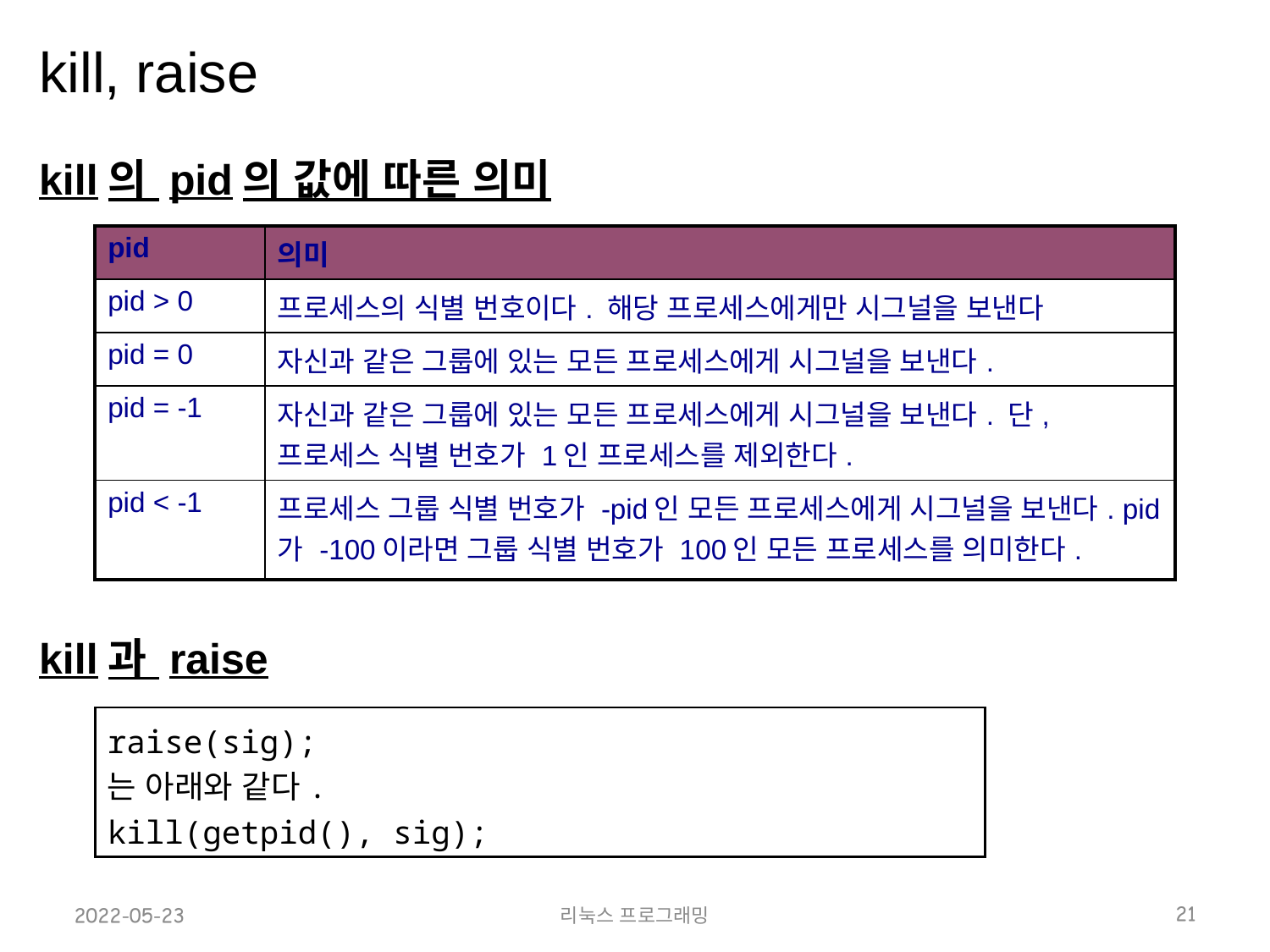

# kill, raise
kill의 pid의 값에 따른 의미

kill과 raise

| pid | 의미 |
| --- | --- |
| pid > 0 | 프로세스의 식별 번호이다. 해당 프로세스에게만 시그널을 보낸다 |
| pid = 0 | 자신과 같은 그룹에 있는 모든 프로세스에게 시그널을 보낸다. |
| pid = -1 | 자신과 같은 그룹에 있는 모든 프로세스에게 시그널을 보낸다. 단, 프로세스 식별 번호가 1인 프로세스를 제외한다. |
| pid < -1 | 프로세스 그룹 식별 번호가 -pid인 모든 프로세스에게 시그널을 보낸다. pid가 -100이라면 그룹 식별 번호가 100인 모든 프로세스를 의미한다. |
raise(sig);
는 아래와 같다.
kill(getpid(), sig);
2022-05-23
리눅스 프로그래밍
21